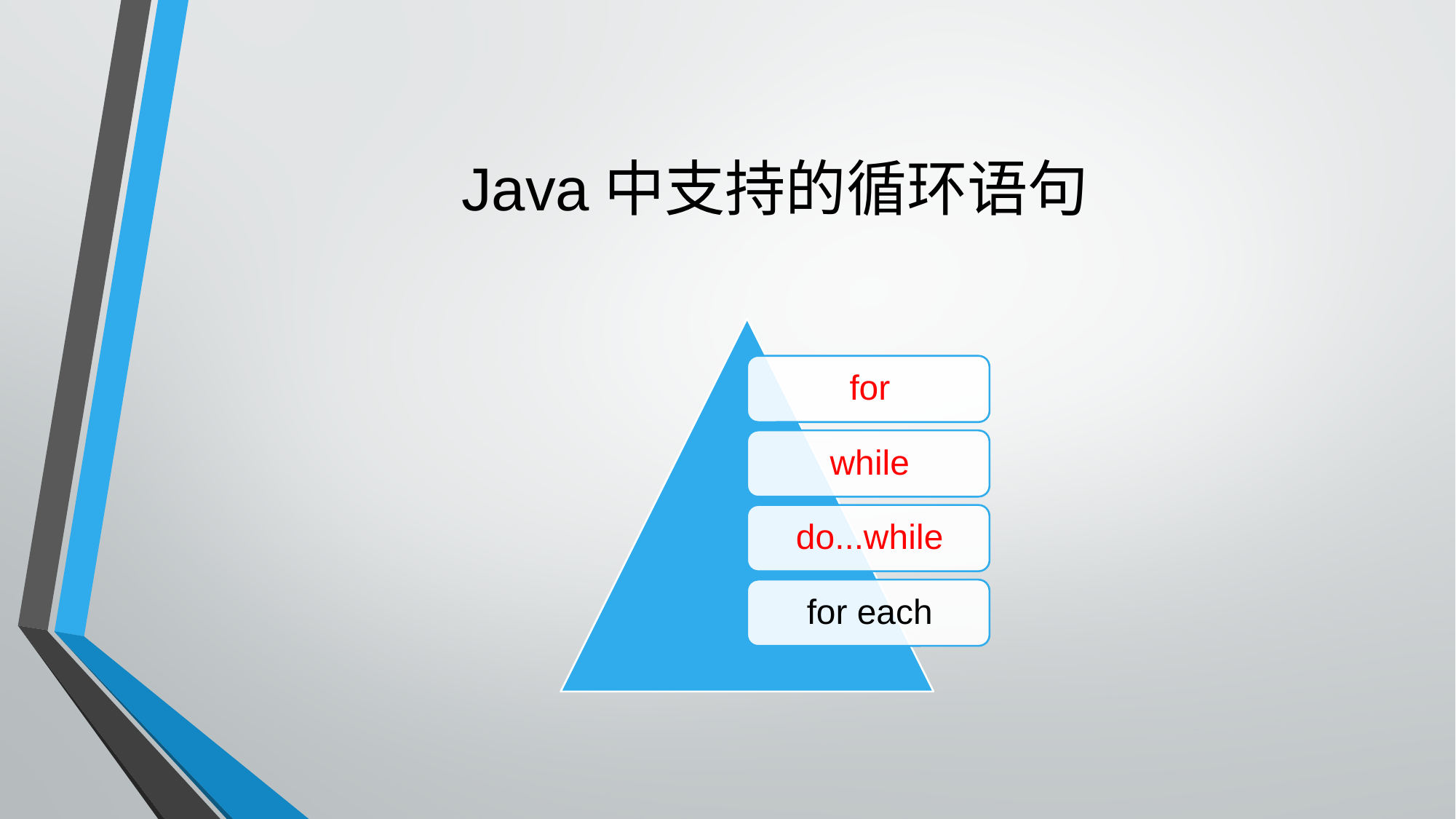

# Java中支持的循环语句
for
while
do...while
for each